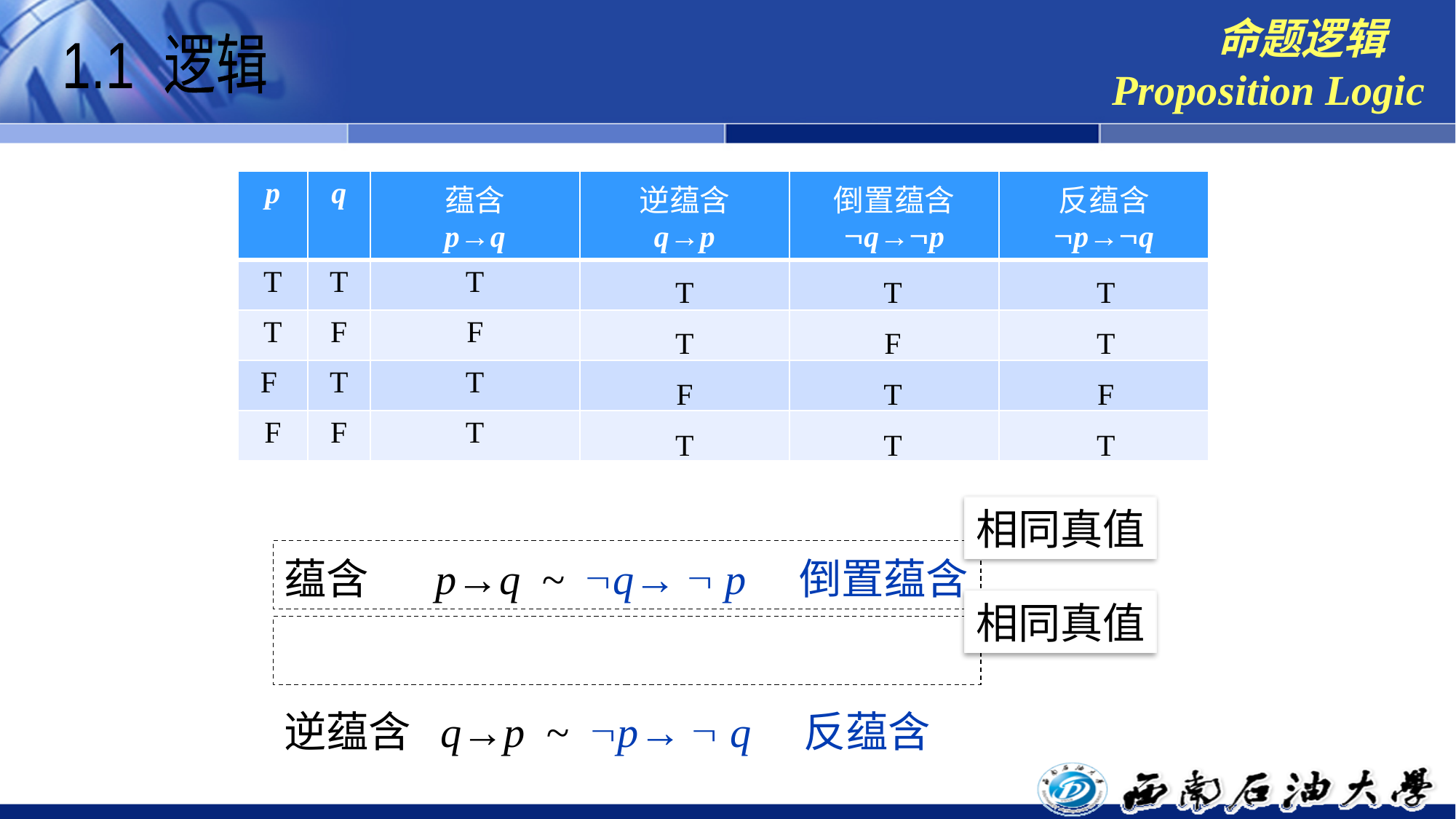

命题逻辑
Proposition Logic
1.1  逻辑
| p | q | 蕴含 p→q | 逆蕴含 q→p | 倒置蕴含 ¬q→¬p | 反蕴含 ¬p→¬q |
| --- | --- | --- | --- | --- | --- |
| T | T | T |  |  |  |
| T | F | F |  |  |  |
| F | T | T |  |  |  |
| F | F | T |  |  |  |
T
T
F
T
T
T
F
T
T
F
T
T
相同真值
蕴含      p→q  ~  ¬q→ ¬ p    倒置蕴含
逆蕴含  q→p  ~  ¬p→ ¬ q    反蕴含

相同真值